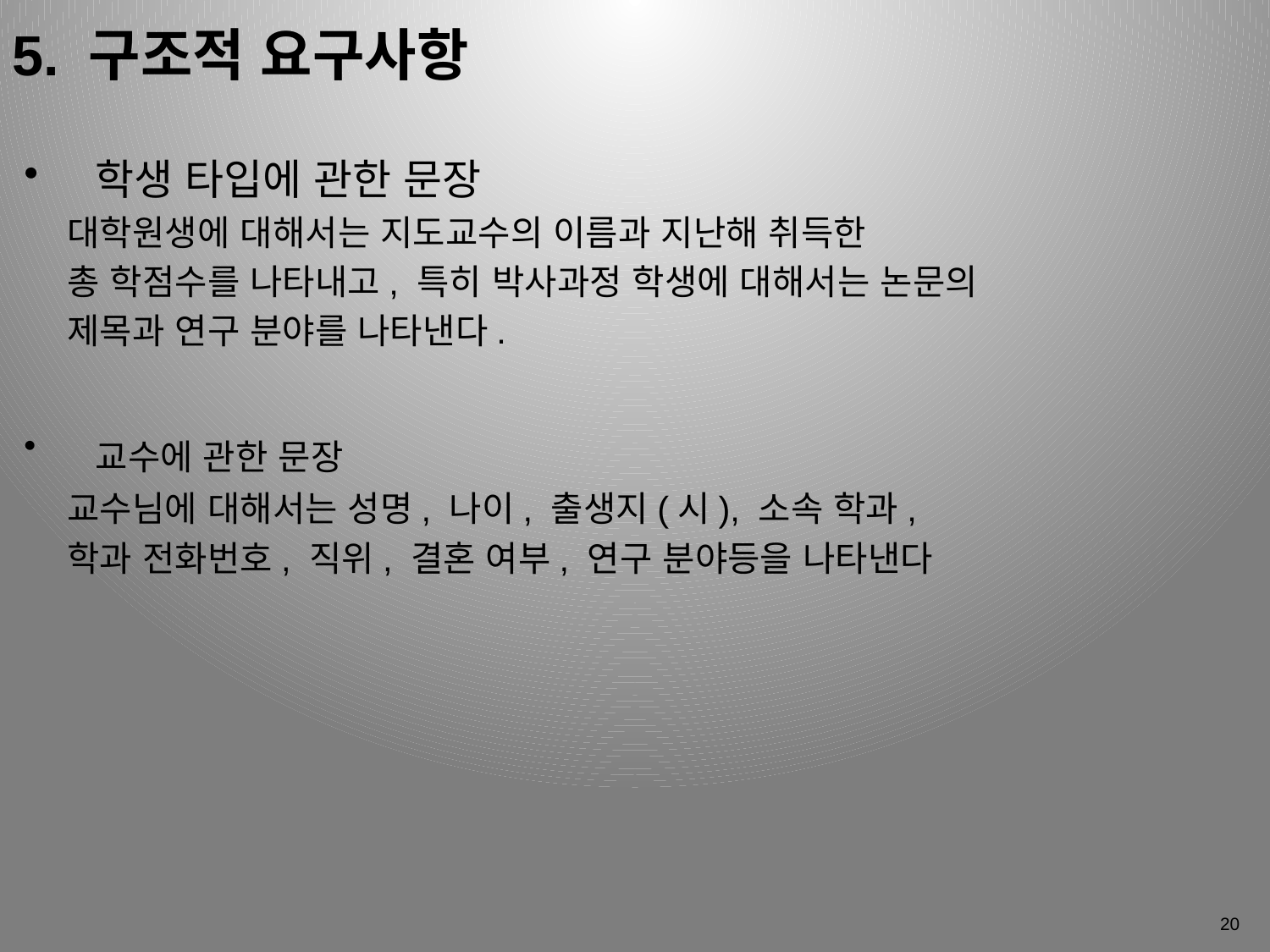

5. 구조적 요구사항
학생 타입에 관한 문장
대학원생에 대해서는 지도교수의 이름과 지난해 취득한
총 학점수를 나타내고, 특히 박사과정 학생에 대해서는 논문의
제목과 연구 분야를 나타낸다.

교수에 관한 문장
교수님에 대해서는 성명, 나이, 출생지(시), 소속 학과,
학과 전화번호, 직위, 결혼 여부, 연구 분야등을 나타낸다
20